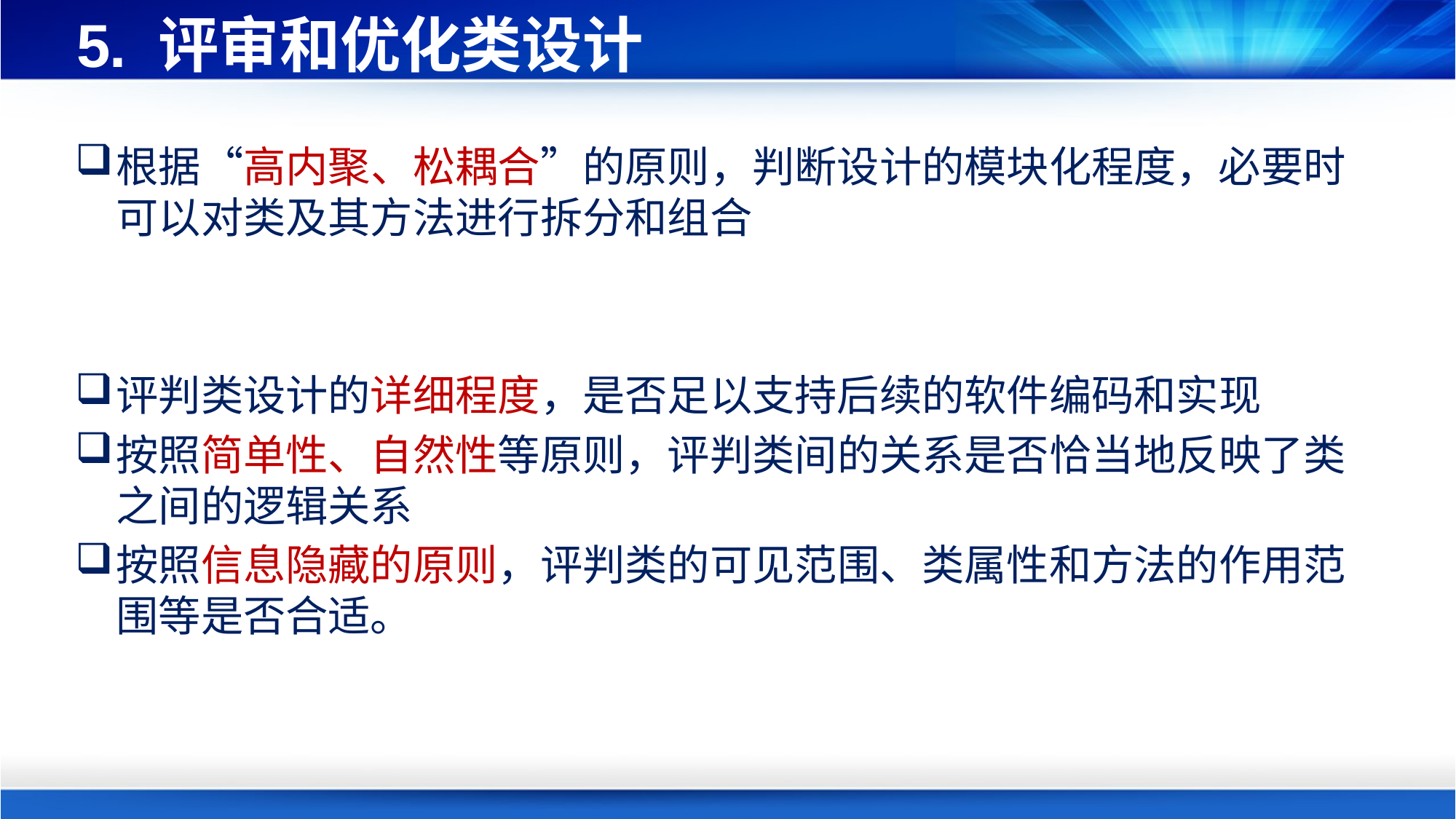

# 5. 评审和优化类设计
根据“高内聚、松耦合”的原则，判断设计的模块化程度，必要时可以对类及其方法进行拆分和组合

评判类设计的详细程度，是否足以支持后续的软件编码和实现
按照简单性、自然性等原则，评判类间的关系是否恰当地反映了类之间的逻辑关系
按照信息隐藏的原则，评判类的可见范围、类属性和方法的作用范围等是否合适。